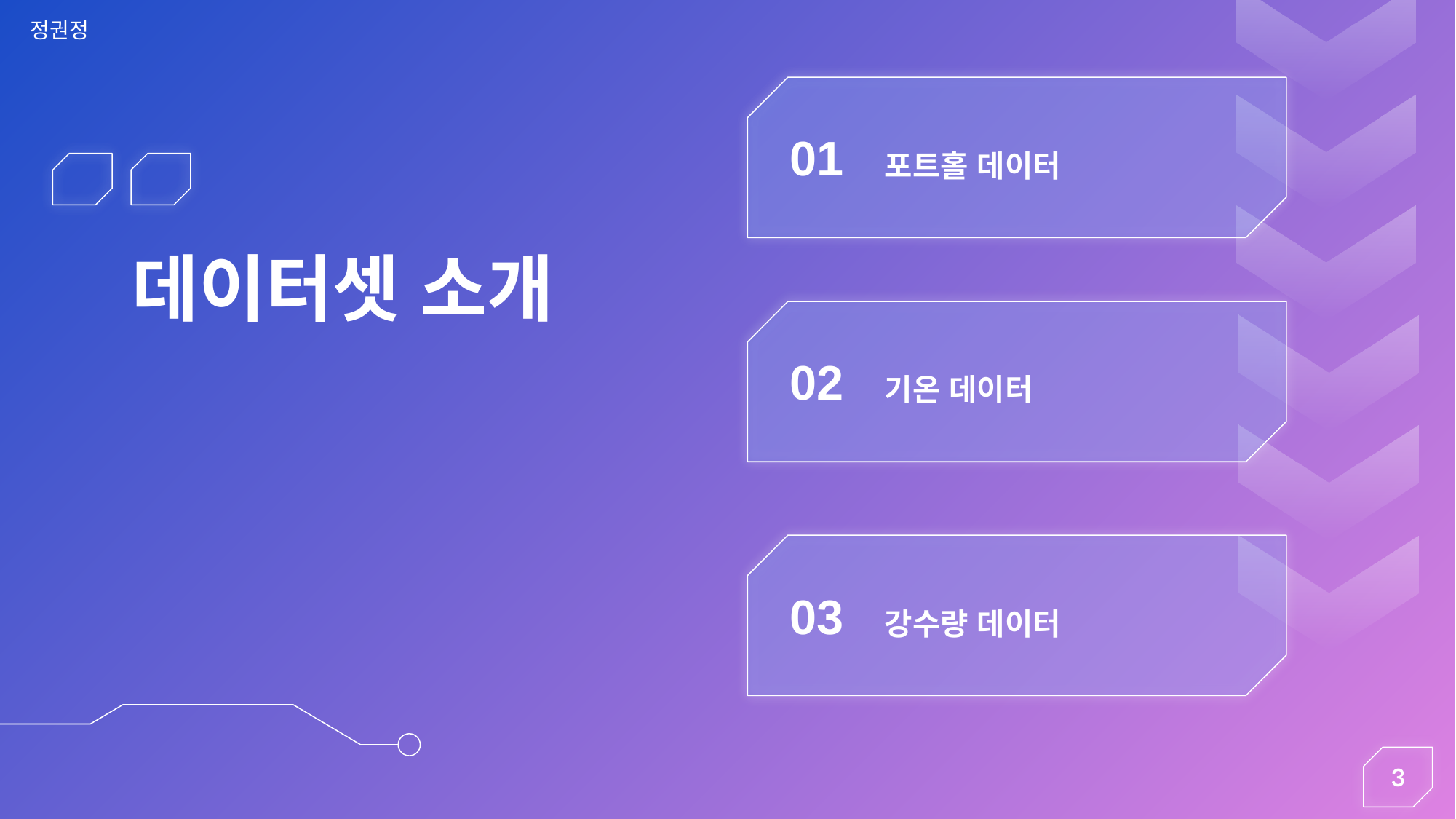

01
포트홀 데이터

데이터셋 소개

02
기온 데이터

03
강수량 데이터